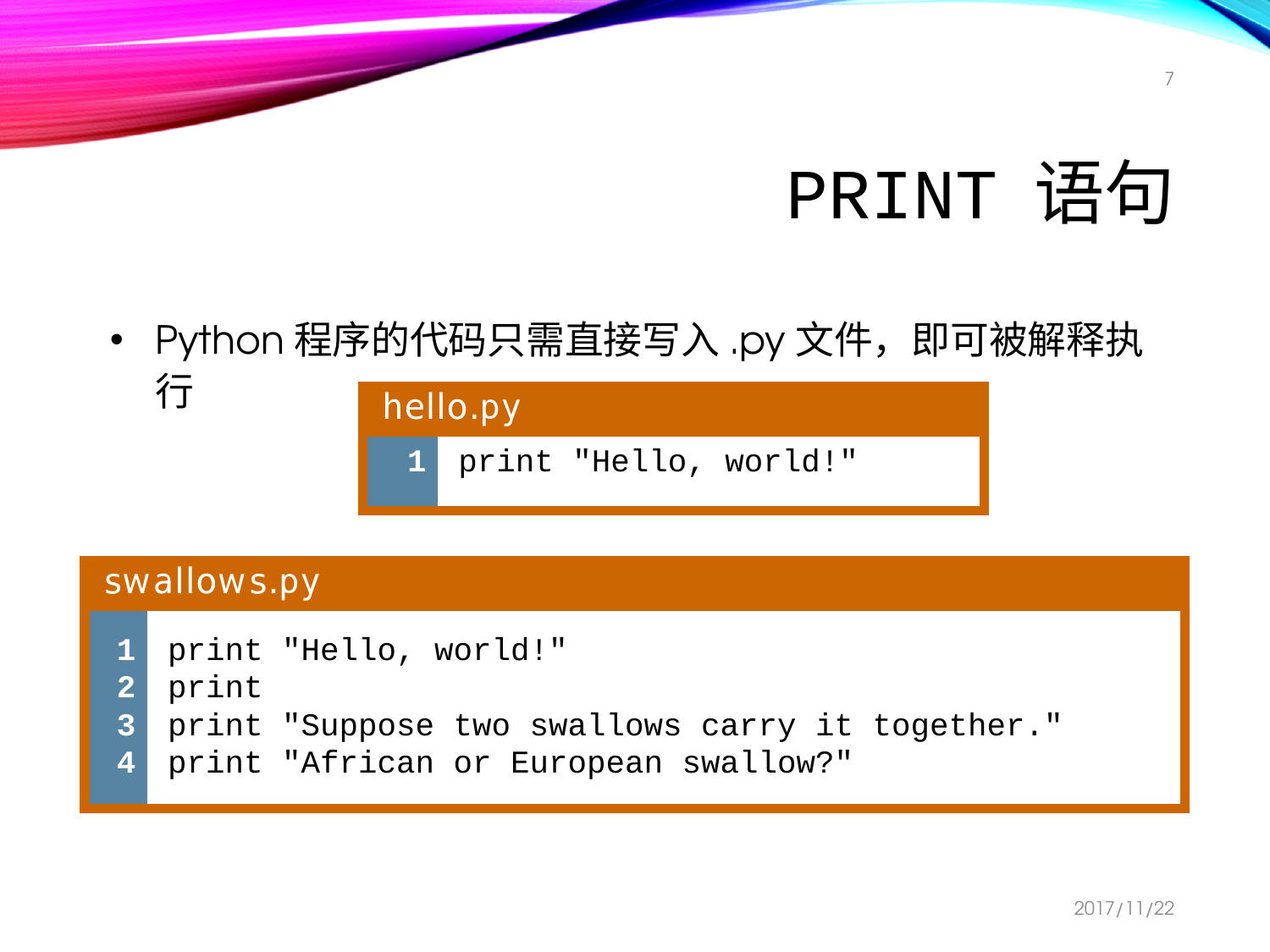

7
# print 语句
Python程序的代码只需直接写入.py文件，即可被解释执行
| hello.py |  |
| --- | --- |
| 1 | print "Hello, world!" |
| swallows.py |  |
| --- | --- |
| 1 2 3 4 | print "Hello, world!" print print "Suppose two swallows carry it together." print "African or European swallow?" |
2017/11/22